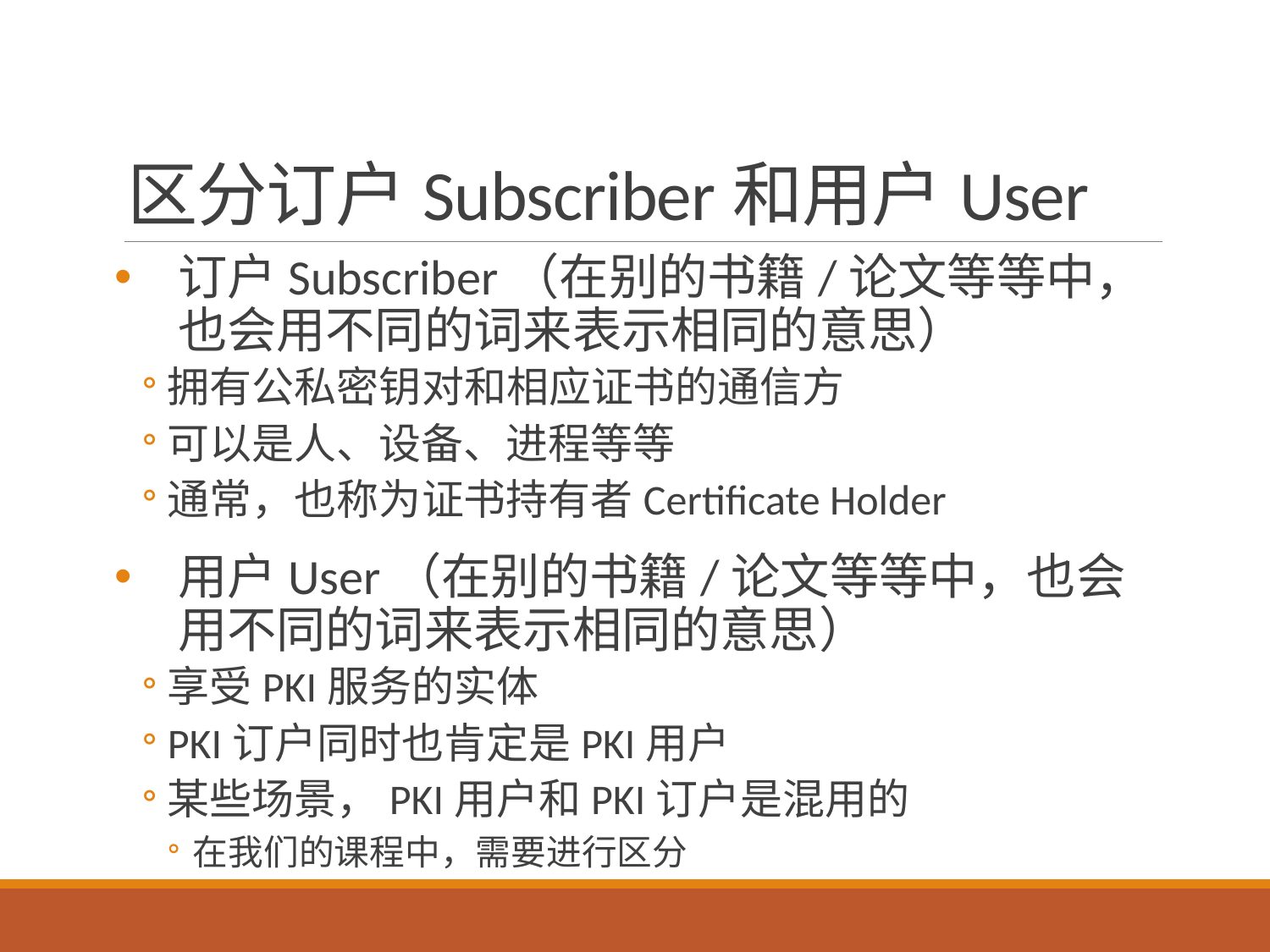

# 区分订户Subscriber和用户User
订户Subscriber（在别的书籍/论文等等中，也会用不同的词来表示相同的意思）
拥有公私密钥对和相应证书的通信方
可以是人、设备、进程等等
通常，也称为证书持有者Certificate Holder
用户User（在别的书籍/论文等等中，也会用不同的词来表示相同的意思）
享受PKI服务的实体
PKI订户同时也肯定是PKI用户
某些场景，PKI用户和PKI订户是混用的
在我们的课程中，需要进行区分
23